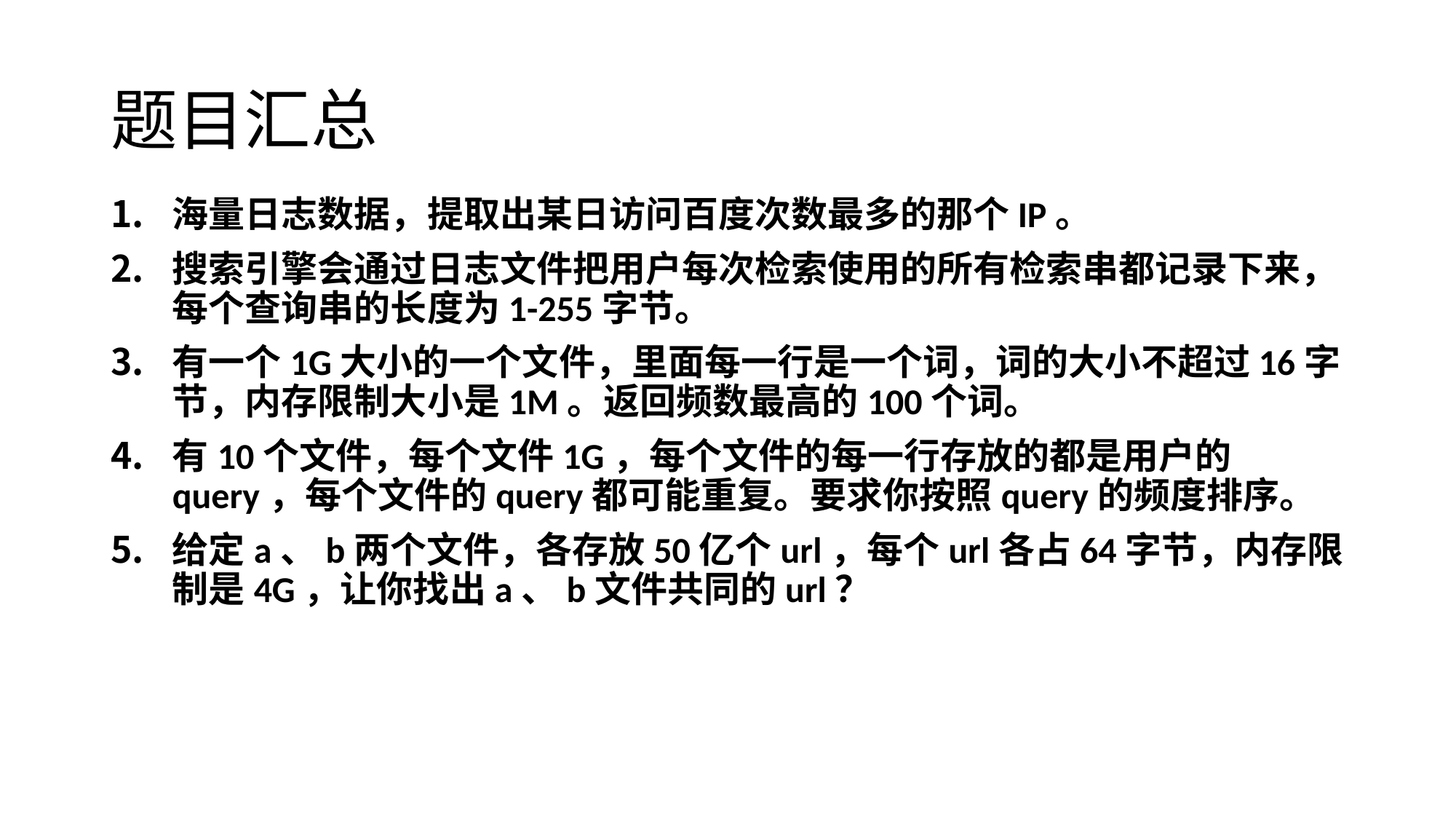

# 题目汇总
海量日志数据，提取出某日访问百度次数最多的那个IP。
搜索引擎会通过日志文件把用户每次检索使用的所有检索串都记录下来，每个查询串的长度为1-255字节。
有一个1G大小的一个文件，里面每一行是一个词，词的大小不超过16字节，内存限制大小是1M。返回频数最高的100个词。
有10个文件，每个文件1G，每个文件的每一行存放的都是用户的query，每个文件的query都可能重复。要求你按照query的频度排序。
给定a、b两个文件，各存放50亿个url，每个url各占64字节，内存限制是4G，让你找出a、b文件共同的url？